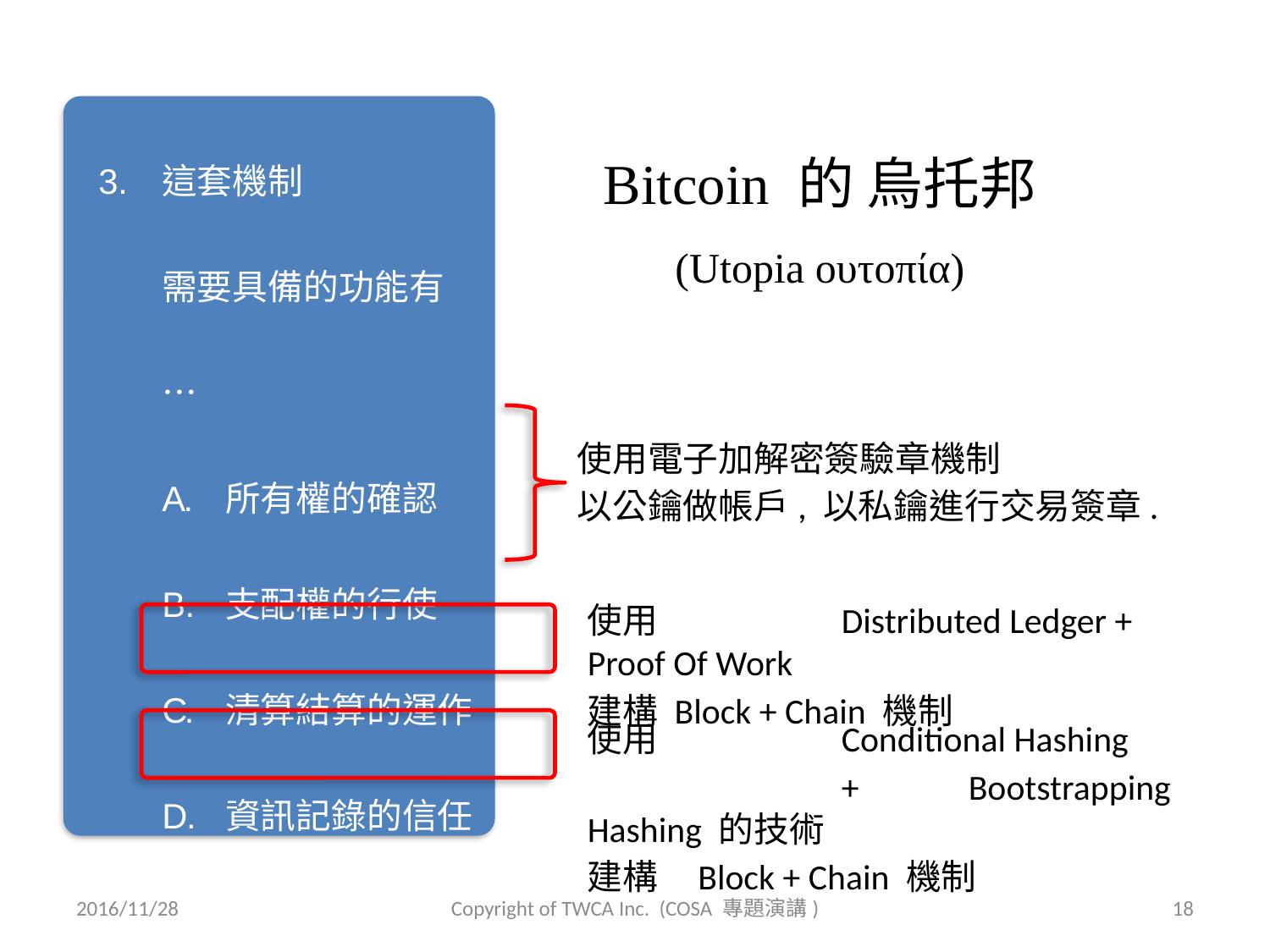

這套機制
需要具備的功能有…
所有權的確認
支配權的行使
清算結算的運作
資訊記錄的信任
Bitcoin 的 烏托邦
(Utopia ουτοπία)

使用電子加解密簽驗章機制
以公鑰做帳戶, 以私鑰進行交易簽章.
使用		Distributed Ledger + Proof Of Work
建構 Block + Chain 機制

使用		Conditional Hashing
		+ 	Bootstrapping Hashing 的技術
建構    Block + Chain 機制
2016/11/28
Copyright of TWCA Inc.  (COSA 專題演講)
18